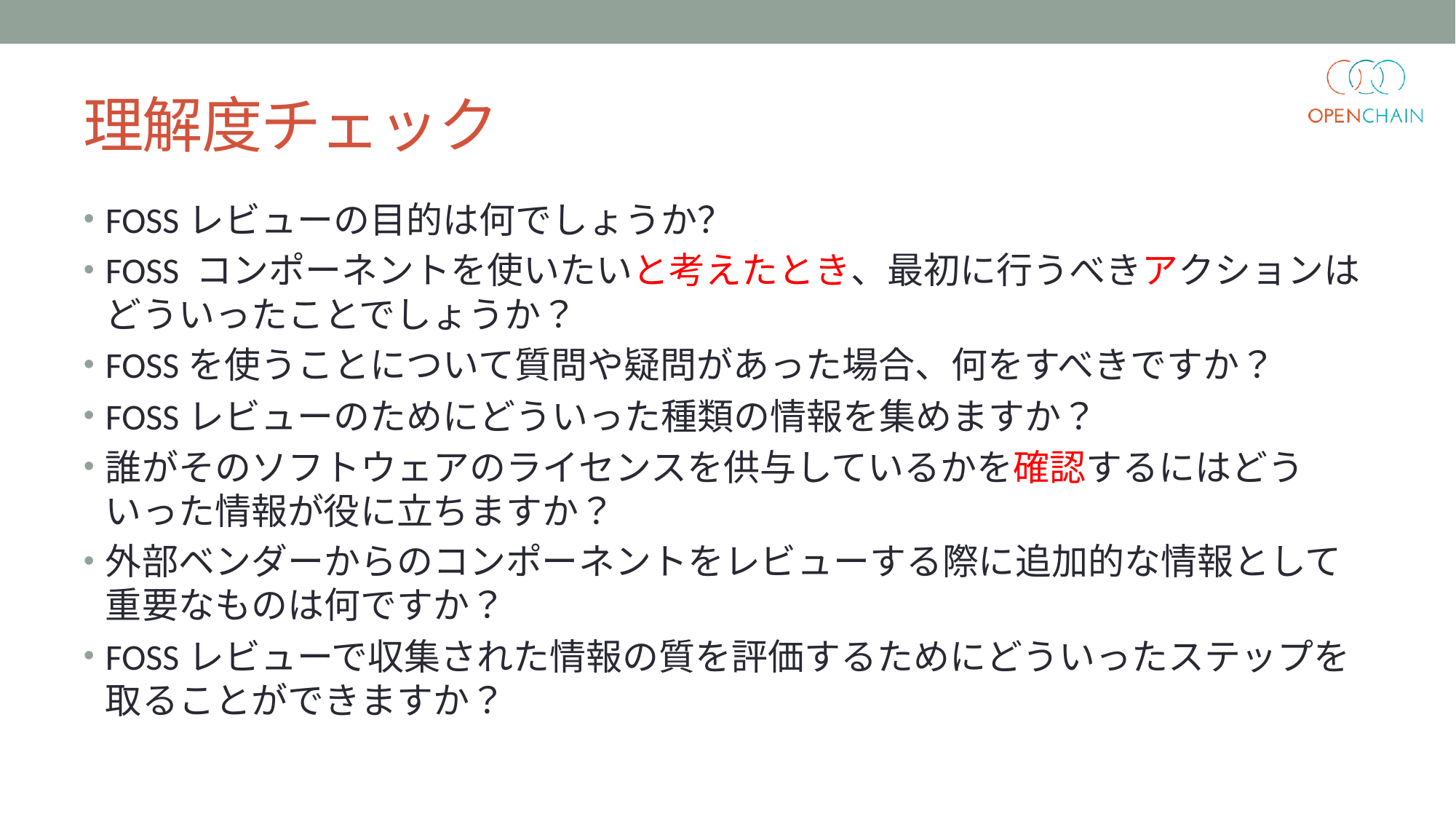

# 理解度チェック
FOSSレビューの目的は何でしょうか？
FOSS コンポーネントを使いたいと考えたとき、最初に行うべきアクションはどういったことでしょうか？
FOSSを使うことについて質問や疑問があった場合、何をすべきですか？
FOSSレビューのためにどういった種類の情報を集めますか？
誰がそのソフトウェアのライセンスを供与しているかを確認するにはどういった情報が役に立ちますか？
外部ベンダーからのコンポーネントをレビューする際に追加的な情報として重要なものは何ですか？
FOSSレビューで収集された情報の質を評価するためにどういったステップを取ることができますか？